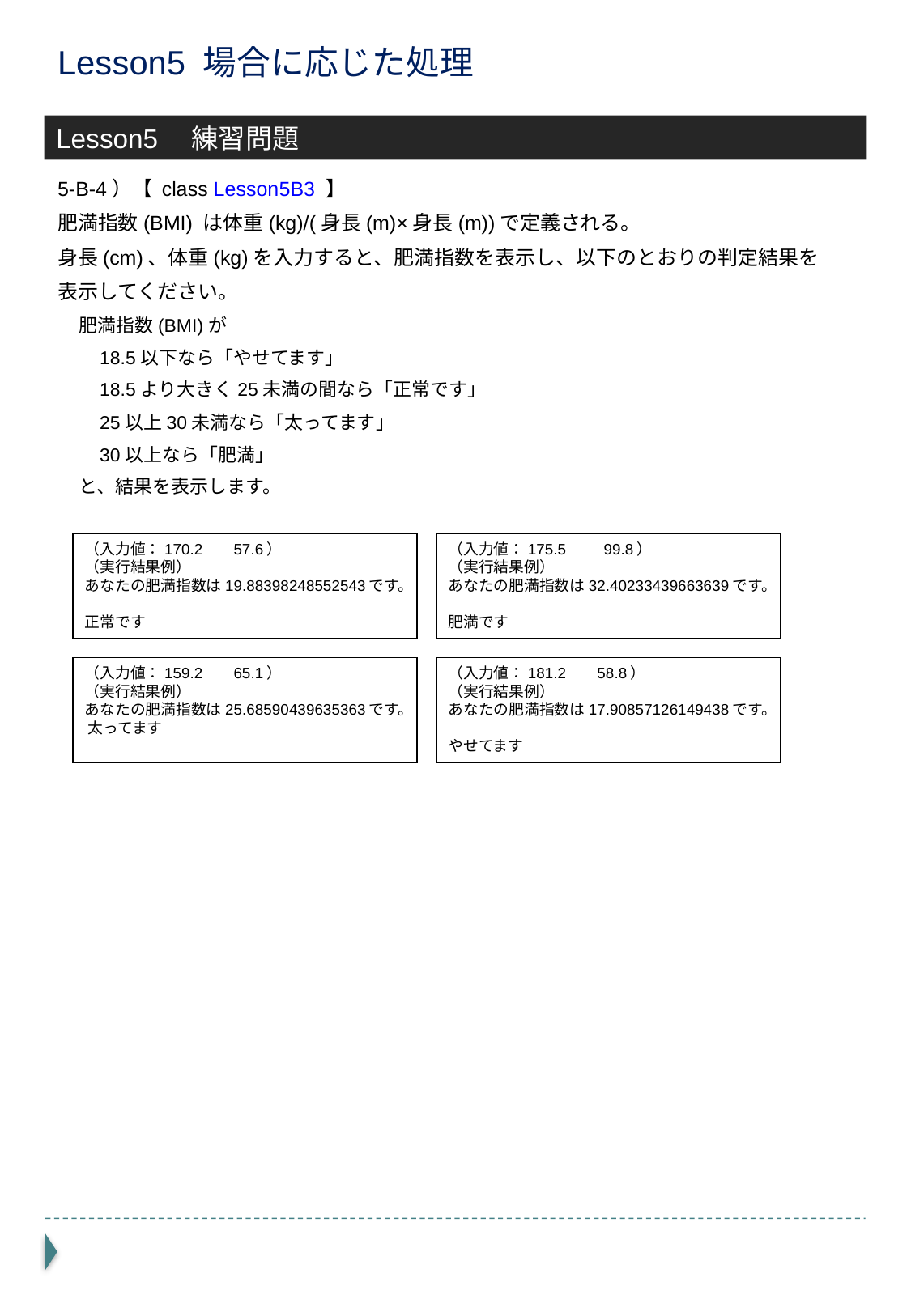

# Lesson5 場合に応じた処理
Lesson5　練習問題
5-B-4）【 class Lesson5B3 】
肥満指数(BMI) は体重(kg)/(身長(m)×身長(m))で定義される。
身長(cm)、体重(kg)を入力すると、肥満指数を表示し、以下のとおりの判定結果を
表示してください。
    肥満指数(BMI)が
        18.5以下なら「やせてます」
        18.5より大きく25未満の間なら「正常です」
        25以上30未満なら「太ってます」
        30以上なら「肥満」
    と、結果を表示します。

（入力値：170.2  　57.6）
（実行結果例）
あなたの肥満指数は19.88398248552543です。
正常です
（入力値：175.5　　99.8）
（実行結果例）
あなたの肥満指数は32.40233439663639です。
肥満です
（入力値：159.2  　65.1）
（実行結果例）
あなたの肥満指数は25.68590439635363です。 太ってます
（入力値：181.2  　58.8）
（実行結果例）
あなたの肥満指数は17.90857126149438です。
やせてます